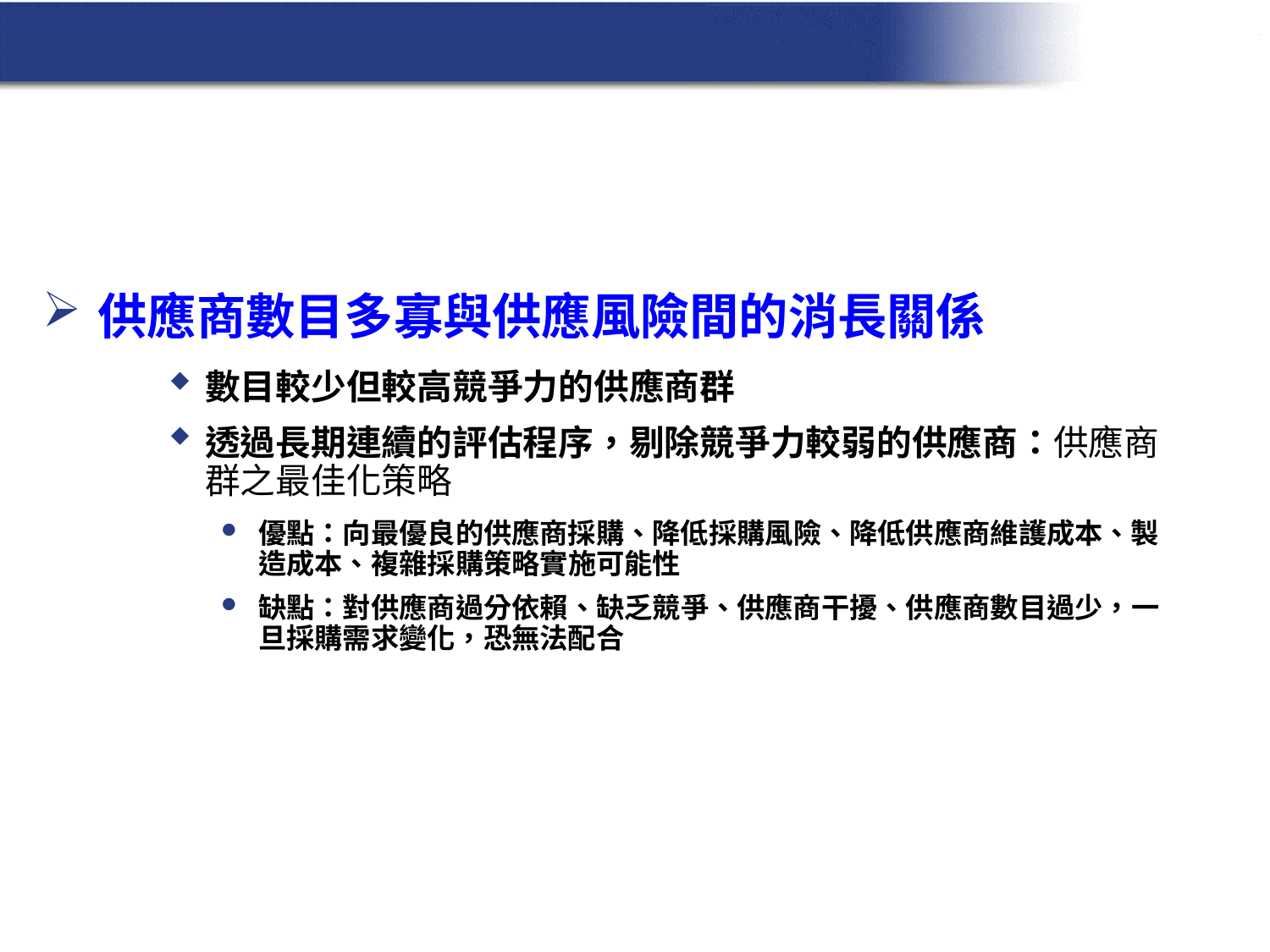

# 五﹑供應商績效評估 (1/2)
供應商數目多寡與供應風險間的消長關係
數目較少但較高競爭力的供應商群
透過長期連續的評估程序，剔除競爭力較弱的供應商：供應商群之最佳化策略
優點：向最優良的供應商採購、降低採購風險、降低供應商維護成本、製造成本、複雜採購策略實施可能性
缺點：對供應商過分依賴、缺乏競爭、供應商干擾、供應商數目過少，一旦採購需求變化，恐無法配合